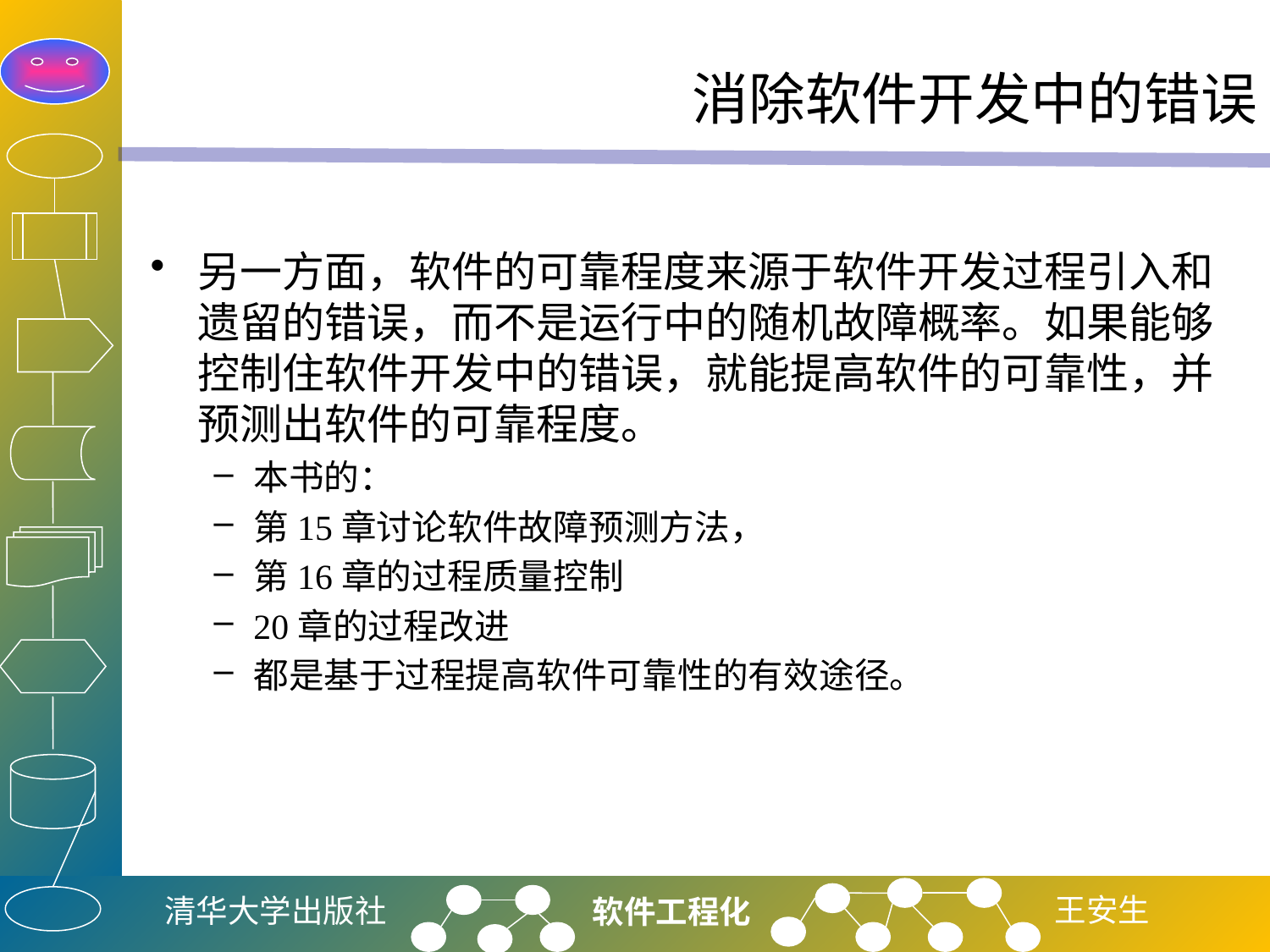

# 消除软件开发中的错误

另一方面，软件的可靠程度来源于软件开发过程引入和遗留的错误，而不是运行中的随机故障概率。如果能够控制住软件开发中的错误，就能提高软件的可靠性，并预测出软件的可靠程度。
本书的：
第15章讨论软件故障预测方法，
第16章的过程质量控制
20章的过程改进
都是基于过程提高软件可靠性的有效途径。